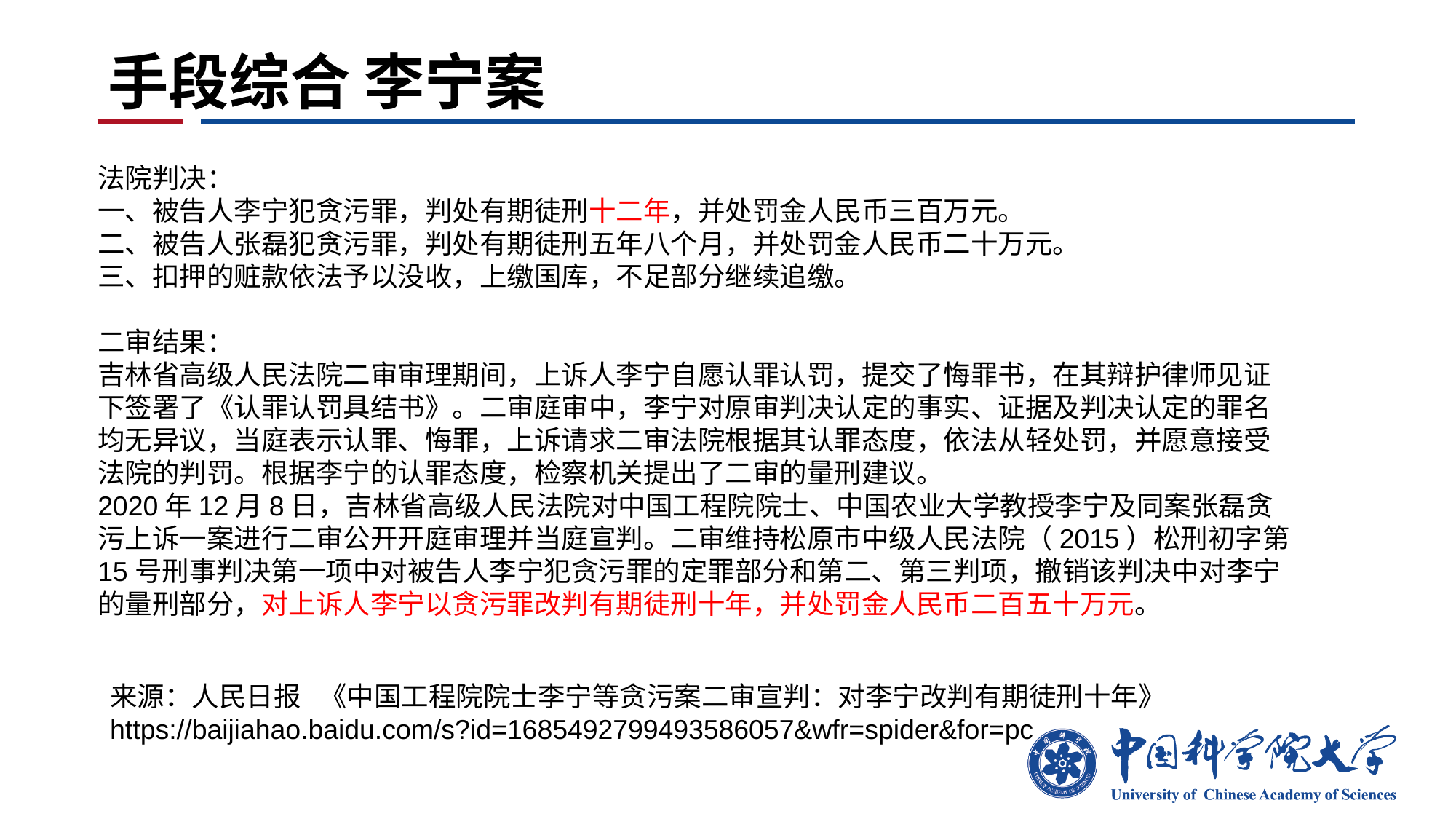

# 手段综合 李宁案
法院判决：
一、被告人李宁犯贪污罪，判处有期徒刑十二年，并处罚金人民币三百万元。
二、被告人张磊犯贪污罪，判处有期徒刑五年八个月，并处罚金人民币二十万元。
三、扣押的赃款依法予以没收，上缴国库，不足部分继续追缴。

二审结果：
吉林省高级人民法院二审审理期间，上诉人李宁自愿认罪认罚，提交了悔罪书，在其辩护律师见证下签署了《认罪认罚具结书》。二审庭审中，李宁对原审判决认定的事实、证据及判决认定的罪名均无异议，当庭表示认罪、悔罪，上诉请求二审法院根据其认罪态度，依法从轻处罚，并愿意接受法院的判罚。根据李宁的认罪态度，检察机关提出了二审的量刑建议。
2020年12月8日，吉林省高级人民法院对中国工程院院士、中国农业大学教授李宁及同案张磊贪污上诉一案进行二审公开开庭审理并当庭宣判。二审维持松原市中级人民法院（2015）松刑初字第15号刑事判决第一项中对被告人李宁犯贪污罪的定罪部分和第二、第三判项，撤销该判决中对李宁的量刑部分，对上诉人李宁以贪污罪改判有期徒刑十年，并处罚金人民币二百五十万元。
来源：人民日报   《中国工程院院士李宁等贪污案二审宣判：对李宁改判有期徒刑十年》
https://baijiahao.baidu.com/s?id=1685492799493586057&wfr=spider&for=pc